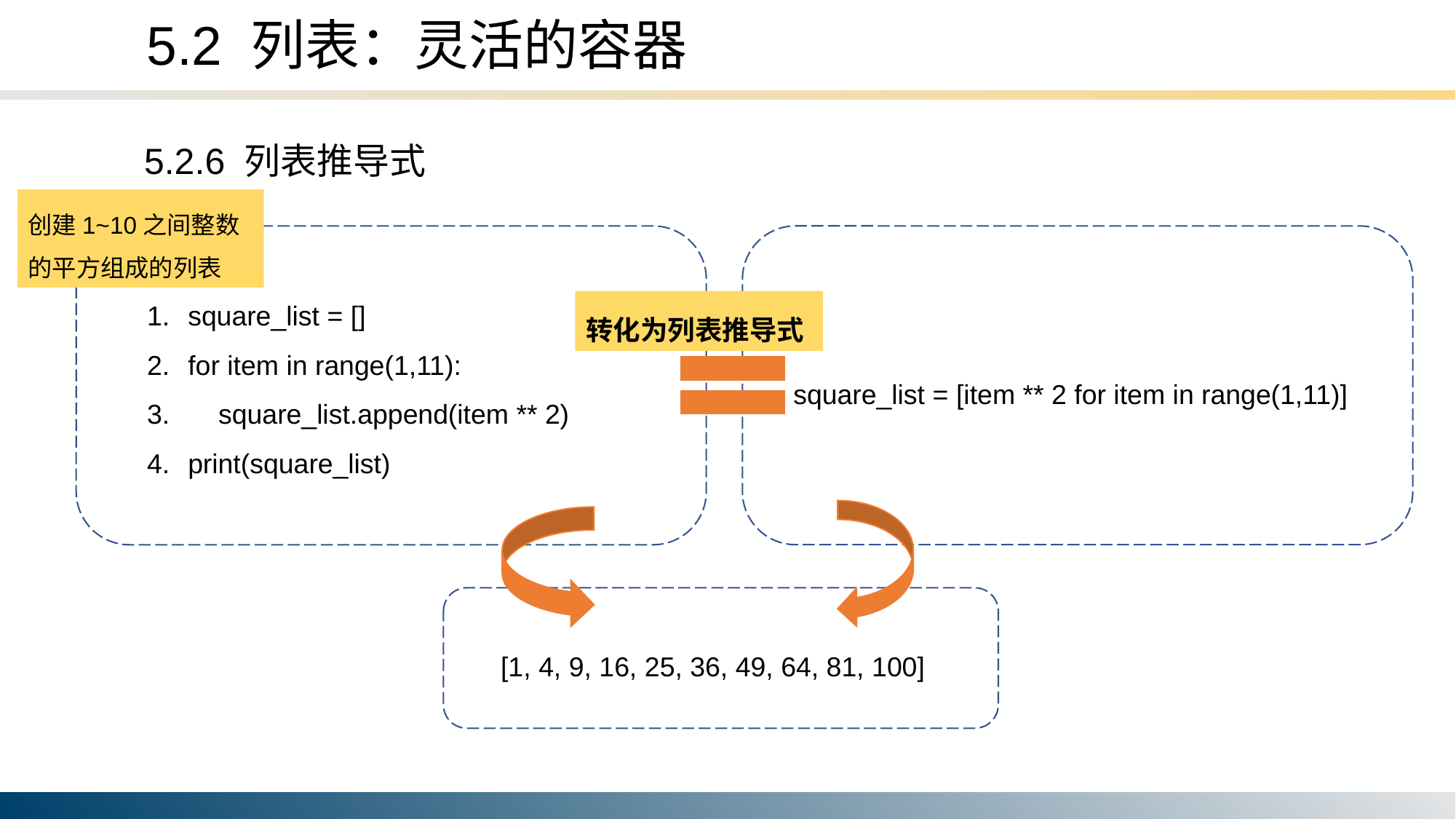

5.2 列表：灵活的容器
5.2.6 列表推导式
创建1~10之间整数的平方组成的列表

square_list = []
for item in range(1,11):
    square_list.append(item ** 2)
print(square_list)
转化为列表推导式

square_list = [item ** 2 for item in range(1,11)]

[1, 4, 9, 16, 25, 36, 49, 64, 81, 100]